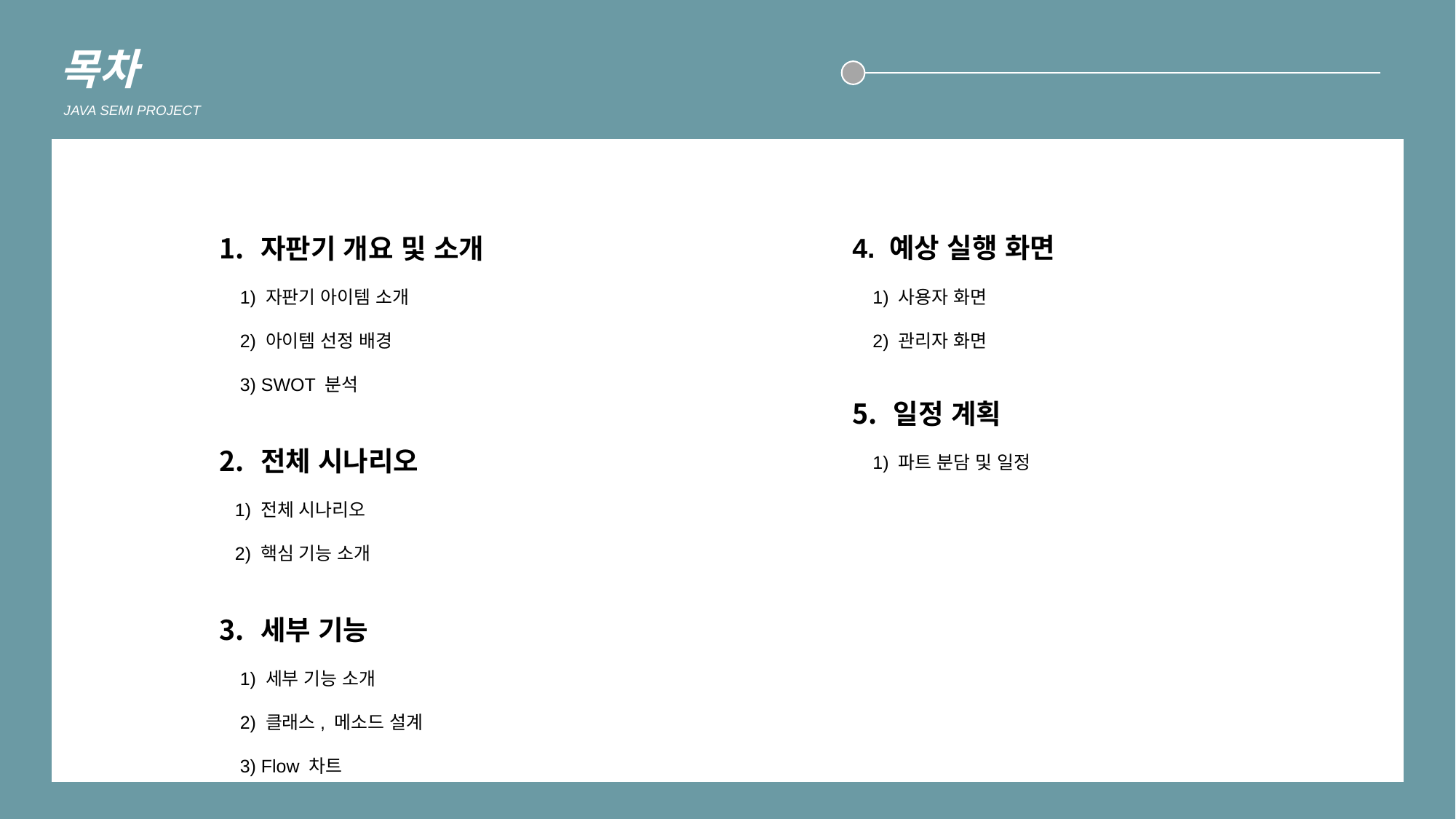

목차
 JAVA SEMI PROJECT

자판기 개요 및 소개
    1) 자판기 아이템 소개
    2) 아이템 선정 배경
    3) SWOT 분석

전체 시나리오
   1) 전체 시나리오
   2) 핵심 기능 소개

세부 기능
    1) 세부 기능 소개
    2) 클래스, 메소드 설계
    3) Flow 차트
4. 예상 실행 화면
    1) 사용자 화면
    2) 관리자 화면

일정 계획
    1) 파트 분담 및 일정